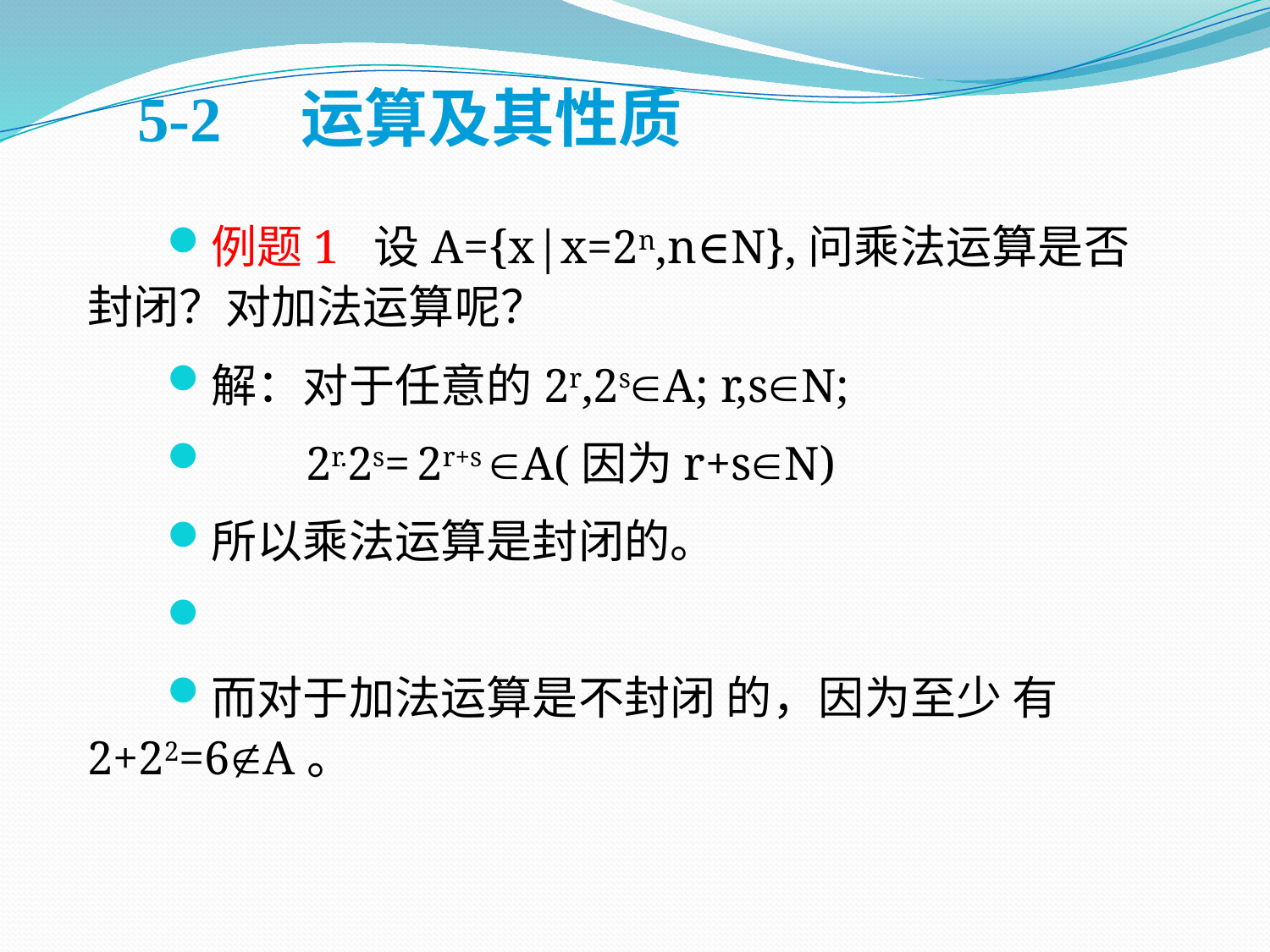

5-2　运算及其性质
例题1  设A={x|x=2n,n∈N},问乘法运算是否封闭？对加法运算呢？
解：对于任意的2r,2s∈A; r,s∈N;
        2r.2s= 2r+s ∈A(因为r+s∈N)
所以乘法运算是封闭的。

而对于加法运算是不封闭 的，因为至少 有2+22=6∉A。